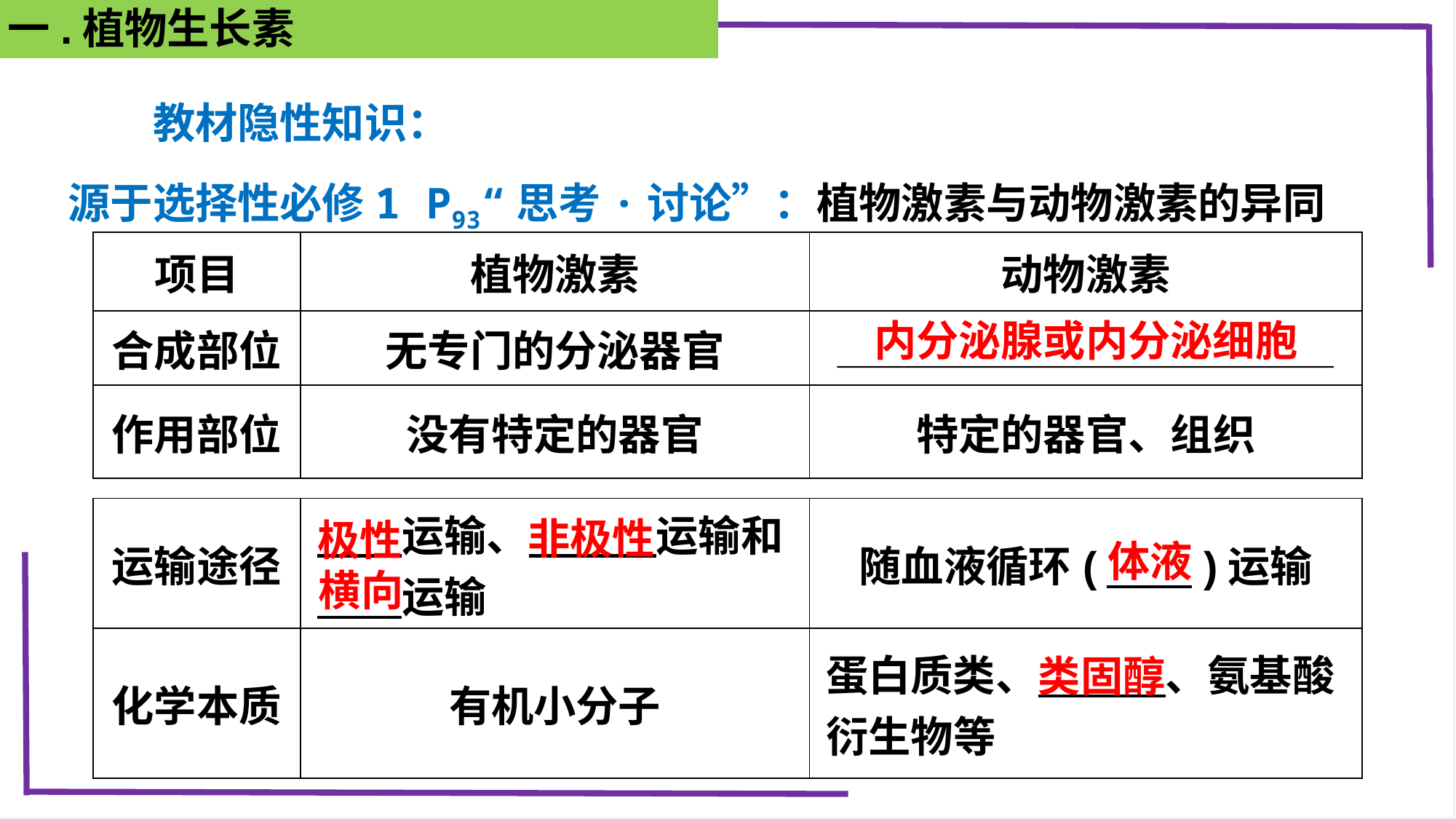

一.植物生长素
　　教材隐性知识：
源于选择性必修1 P93“思考·讨论”：植物激素与动物激素的异同
| 项目 | 植物激素 | 动物激素 |
| --- | --- | --- |
| 合成部位 | 无专门的分泌器官 | \_\_\_\_\_\_\_\_\_\_\_\_\_\_\_\_\_\_\_\_\_ |
| 作用部位 | 没有特定的器官 | 特定的器官、组织 |
内分泌腺或内分泌细胞
| 运输途径 | 运输、　　　运输和 　　运输 | 随血液循环(　　)运输 |
| --- | --- | --- |
| 化学本质 | 有机小分子 | 蛋白质类、　　　、氨基酸衍生物等 |
非极性
极性
体液
横向
类固醇